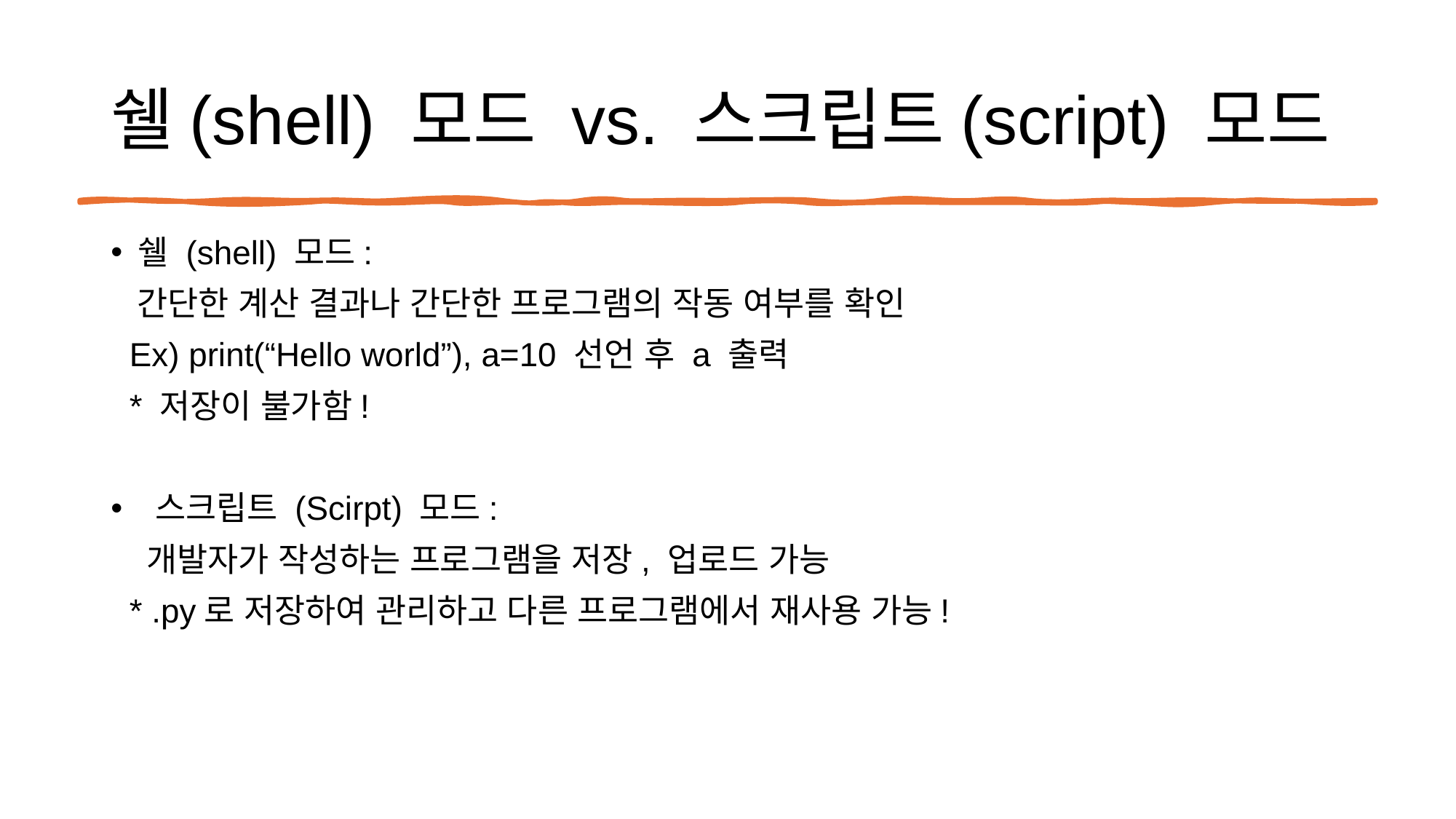

# 쉘(shell) 모드 vs. 스크립트(script) 모드

쉘 (shell) 모드:
  간단한 계산 결과나 간단한 프로그램의 작동 여부를 확인
  Ex) print(“Hello world”), a=10 선언 후 a 출력
  * 저장이 불가함!

 스크립트 (Scirpt) 모드:
   개발자가 작성하는 프로그램을 저장, 업로드 가능
  * .py로 저장하여 관리하고 다른 프로그램에서 재사용 가능!